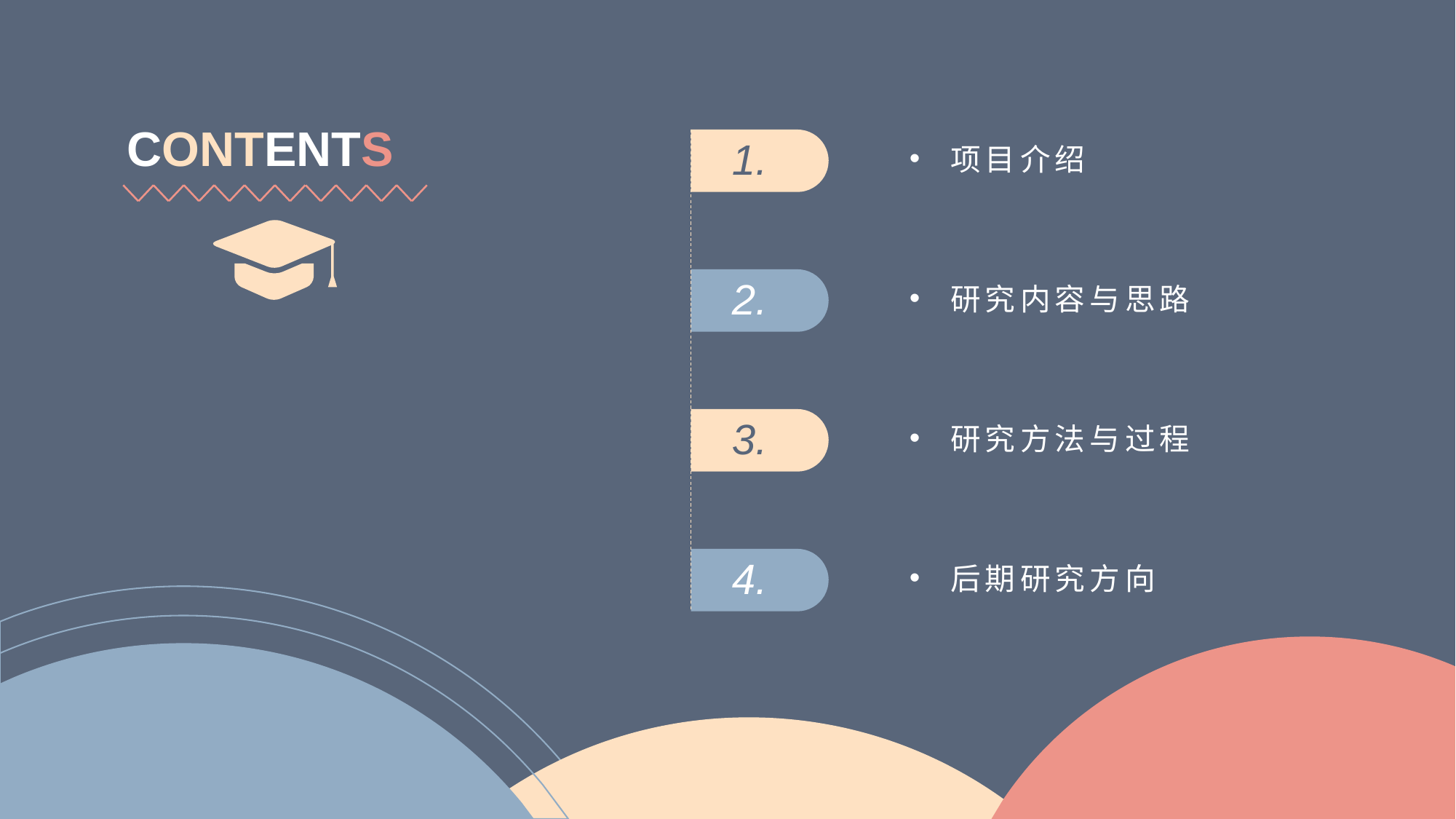

CONTENTS
1.
项目介绍

2.
研究内容与思路

3.
研究方法与过程

4.
后期研究方向